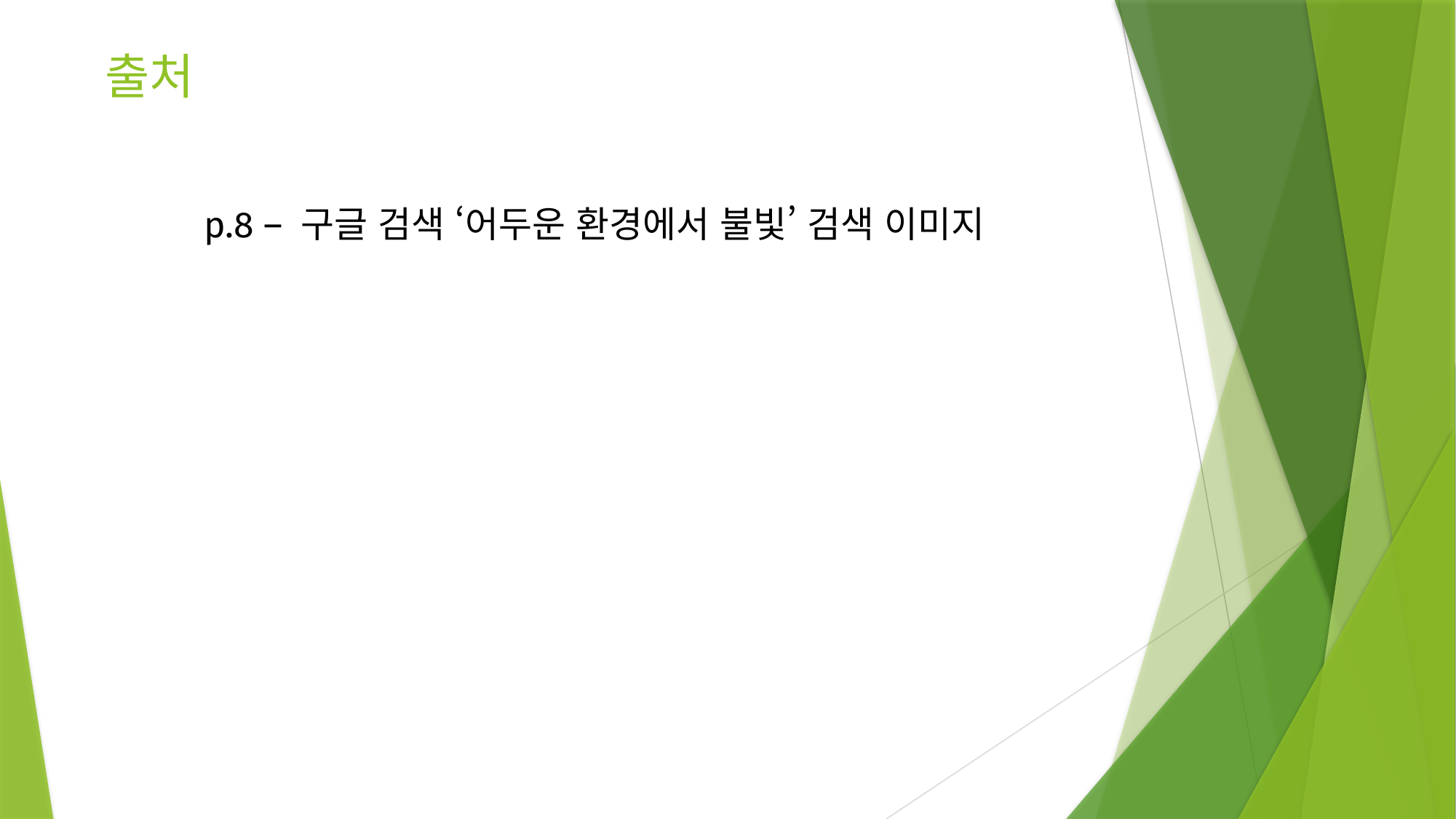

출처
p.8 – 구글 검색 ‘어두운 환경에서 불빛’ 검색 이미지